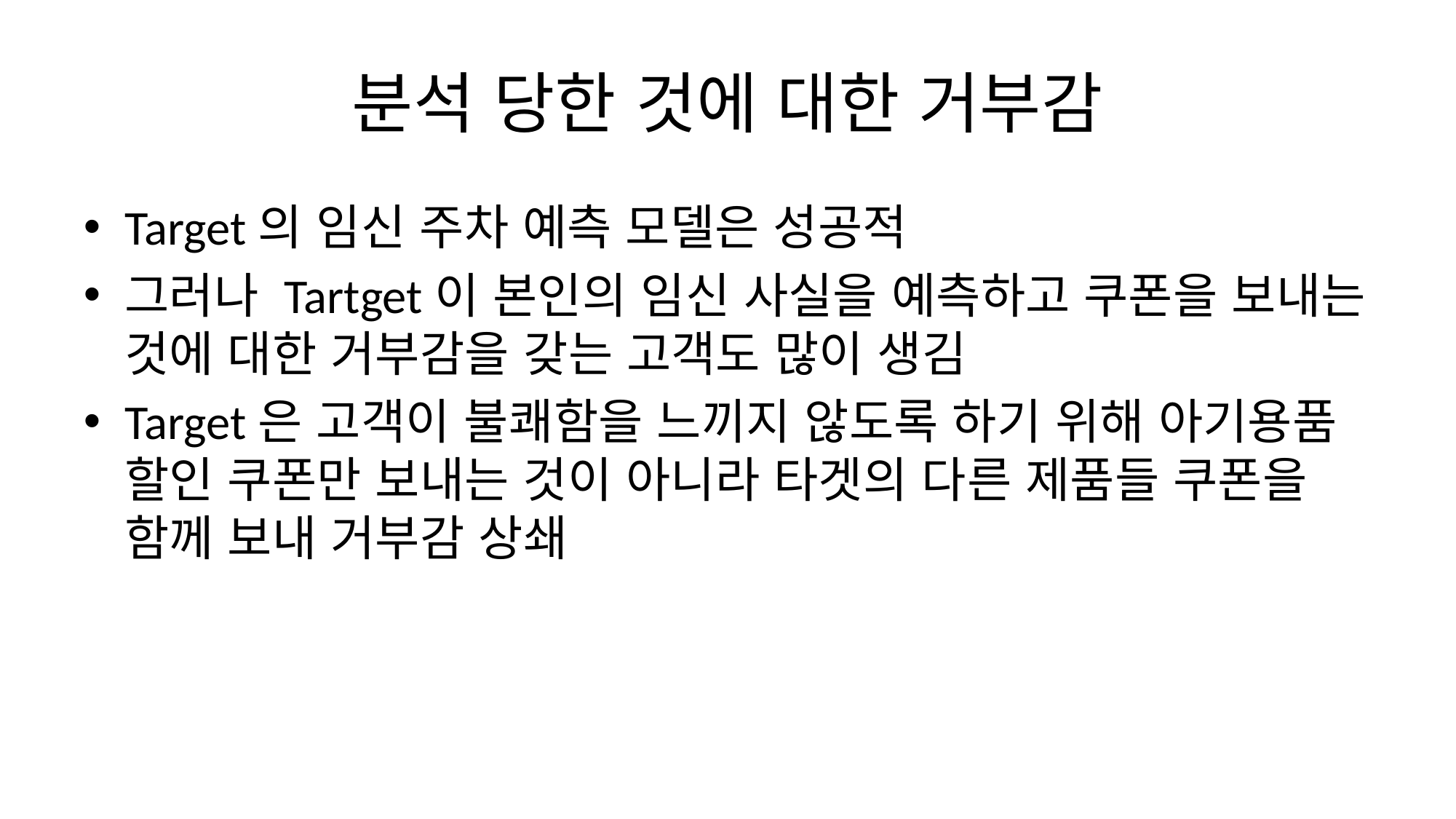

# 분석 당한 것에 대한 거부감
Target의 임신 주차 예측 모델은 성공적
그러나 Tartget이 본인의 임신 사실을 예측하고 쿠폰을 보내는 것에 대한 거부감을 갖는 고객도 많이 생김
Target은 고객이 불쾌함을 느끼지 않도록 하기 위해 아기용품 할인 쿠폰만 보내는 것이 아니라 타겟의 다른 제품들 쿠폰을 함께 보내 거부감 상쇄